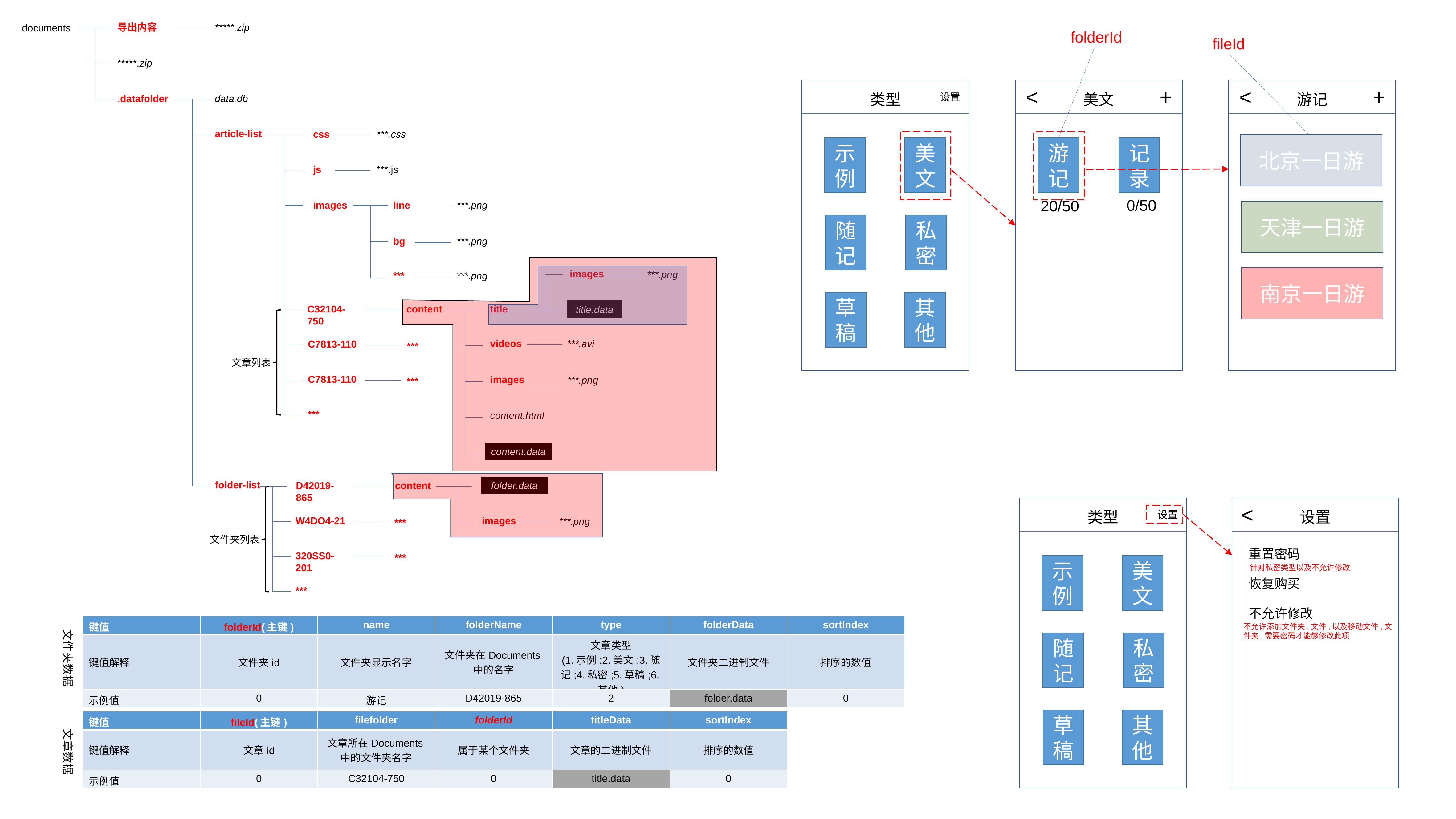

*****.zip
导出内容
documents
folderId
fileId
*****.zip

<
+
<
+
类型
美文
游记
设置
data.db
.datafolder
article-list
css
***.css

北京一日游
示例
美文
游记
记录
***.js
js
0/50
20/50
images
line
***.png
天津一日游
随记
私密
bg
***.png

images

***.png
***.png
***
南京一日游
其他
草稿
title
content
C32104-750
title.data

videos
***.avi
C7813-110
***
文章列表
C7813-110
images
***.png
***
***
content.html
content.data

folder-list
content
D42019-865
folder.data

<
设置
类型

设置
images
W4DO4-21
***.png
***
文件夹列表
重置密码
320SS0-201
***
示例
美文
针对私密类型以及不允许修改
恢复购买
***
不允许修改
| 键值 | folderId(主键) | name | folderName | type | folderData | sortIndex |
| --- | --- | --- | --- | --- | --- | --- |
| 键值解释 | 文件夹id | 文件夹显示名字 | 文件夹在Documents中的名字 | 文章类型 (1.示例;2.美文;3.随记;4.私密;5.草稿;6.其他) | 文件夹二进制文件 | 排序的数值 |
| 示例值 | 0 | 游记 | D42019-865 | 2 | folder.data | 0 |
不允许添加文件夹,文件,以及移动文件,文
件夹,需要密码才能够修改此项
文件夹数据
随记
私密
其他
草稿
| 键值 | fileId(主键) | filefolder | folderId | titleData | sortIndex |
| --- | --- | --- | --- | --- | --- |
| 键值解释 | 文章id | 文章所在Documents中的文件夹名字 | 属于某个文件夹 | 文章的二进制文件 | 排序的数值 |
| 示例值 | 0 | C32104-750 | 0 | title.data | 0 |
文章数据